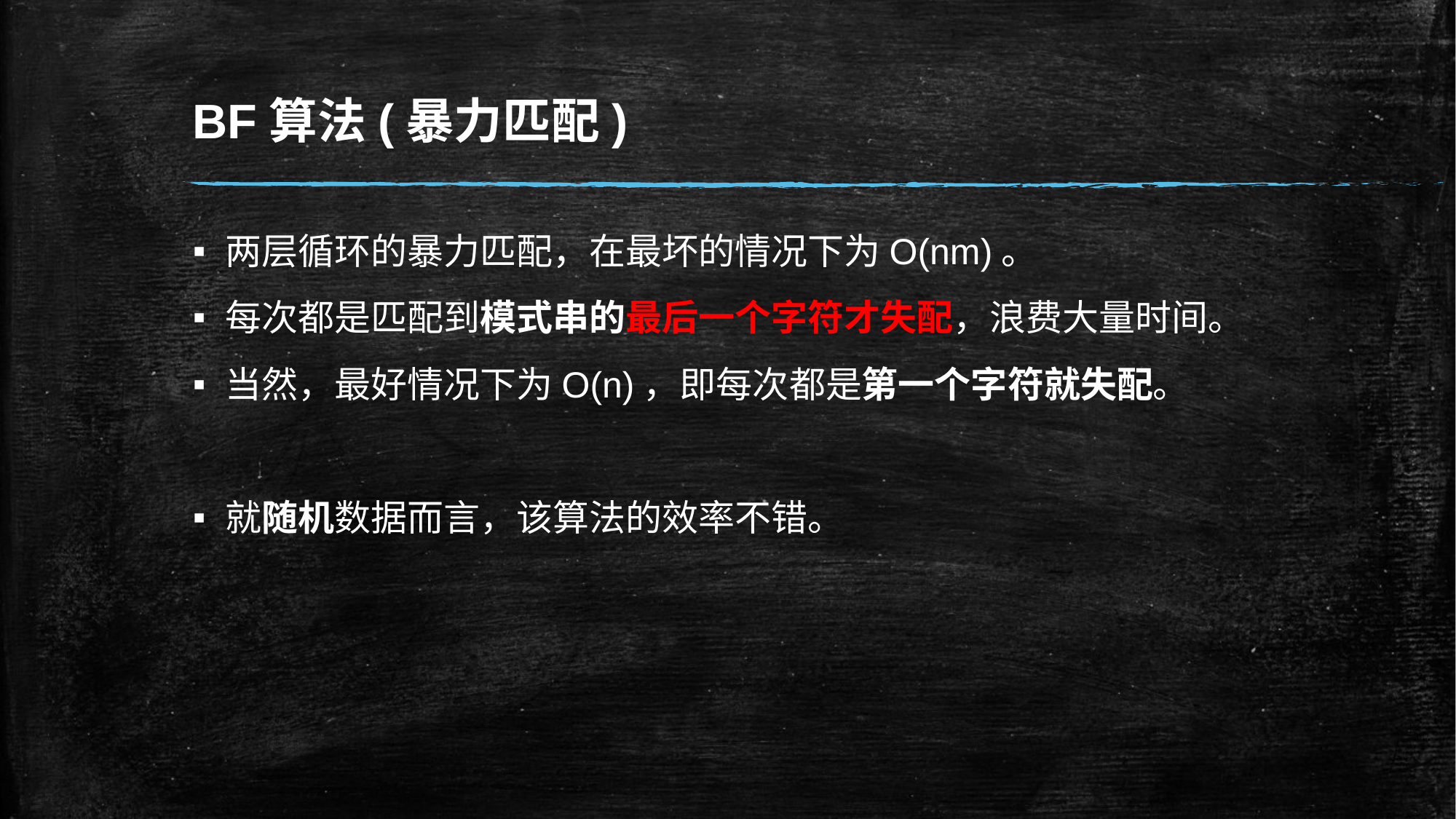

# BF算法(暴力匹配)
两层循环的暴力匹配，在最坏的情况下为O(nm)。
每次都是匹配到模式串的最后一个字符才失配，浪费大量时间。
当然，最好情况下为O(n)，即每次都是第一个字符就失配。

就随机数据而言，该算法的效率不错。